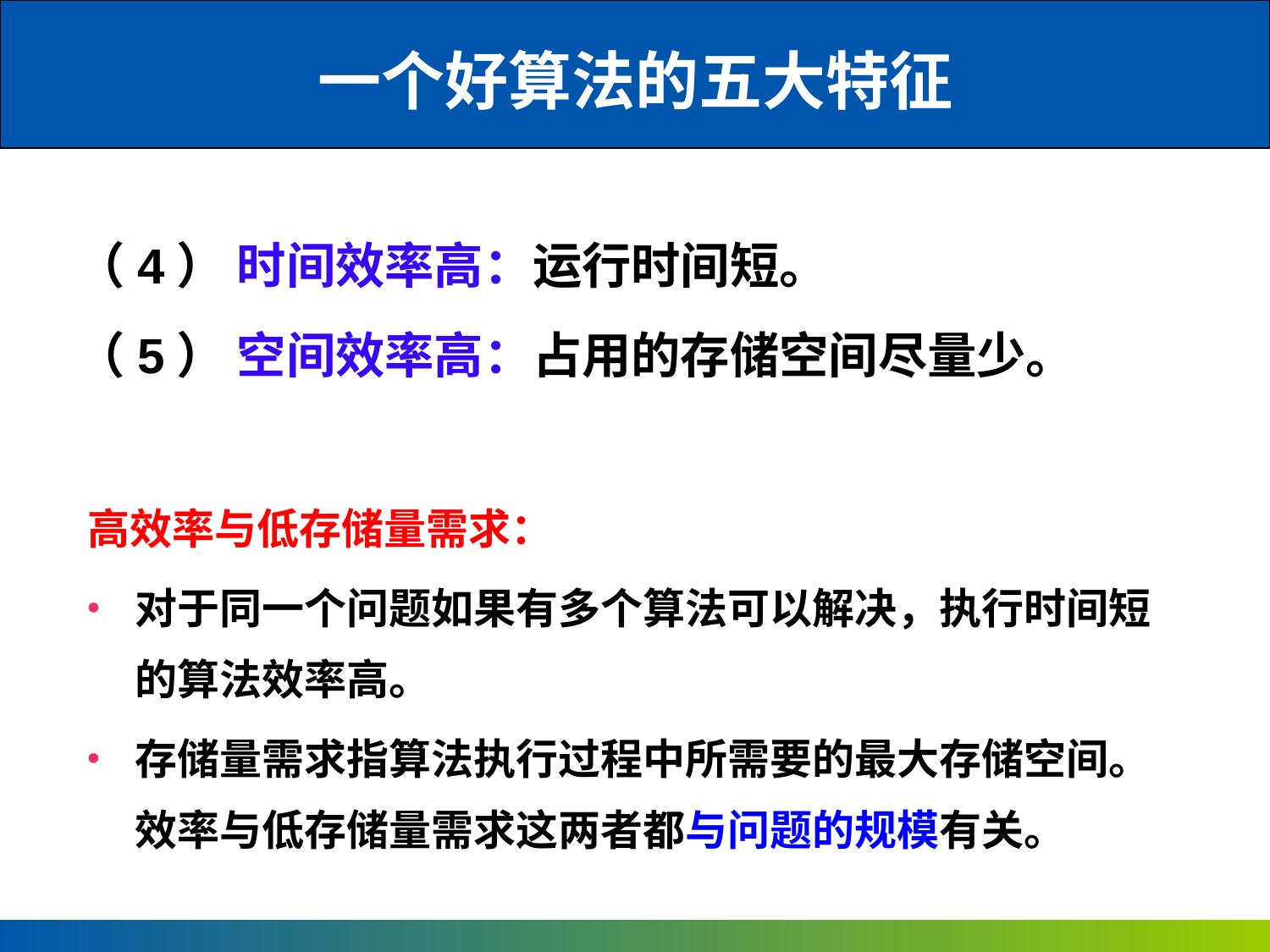

一个好算法的五大特征
（4） 时间效率高：运行时间短。
（5） 空间效率高：占用的存储空间尽量少。
高效率与低存储量需求：
对于同一个问题如果有多个算法可以解决，执行时间短的算法效率高。
存储量需求指算法执行过程中所需要的最大存储空间。效率与低存储量需求这两者都与问题的规模有关。